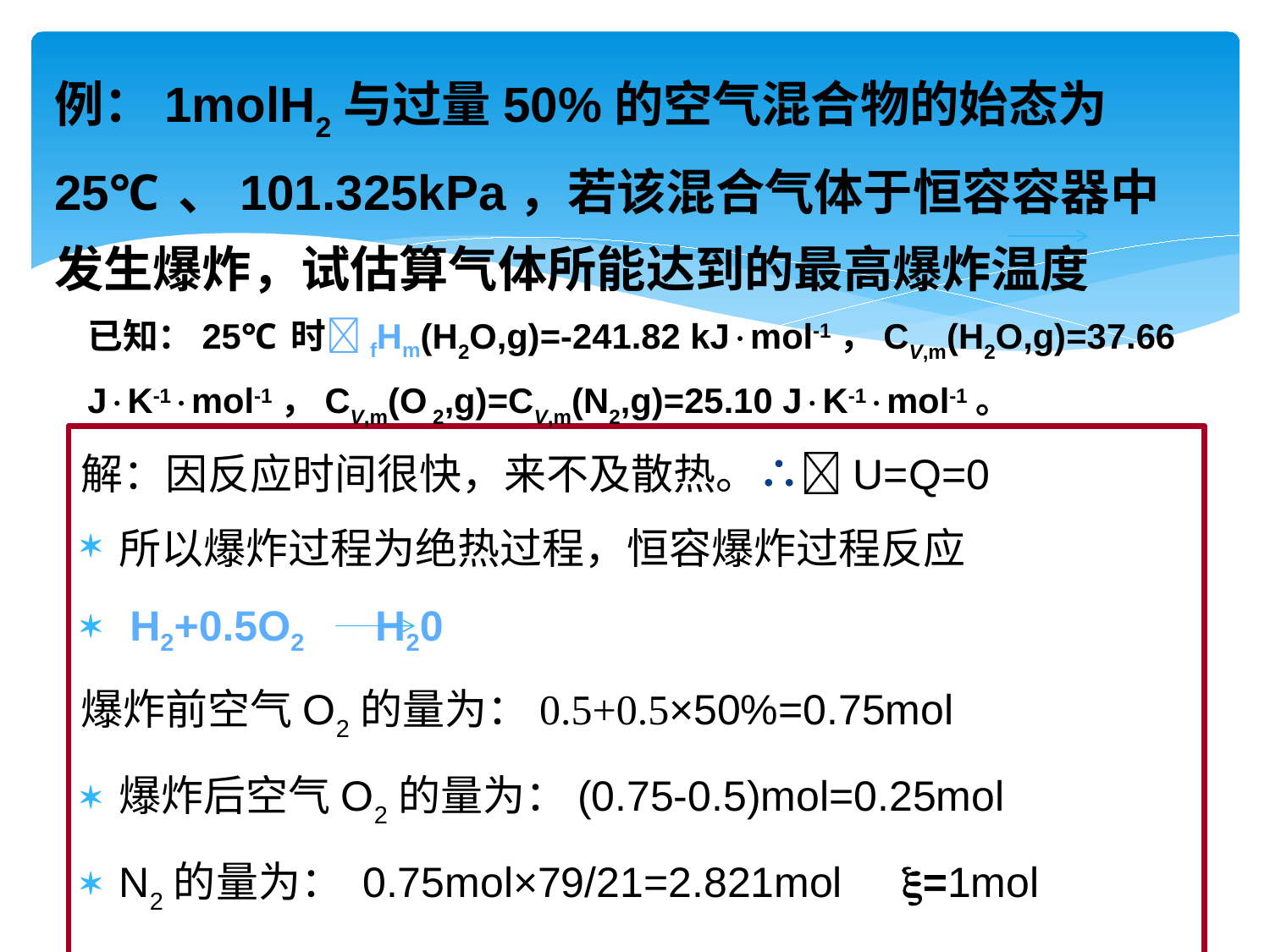

例：1molH2与过量50%的空气混合物的始态为25℃、101.325kPa，若该混合气体于恒容容器中发生爆炸，试估算气体所能达到的最高爆炸温度
已知：25℃时ΔfHm(H2O,g)=-241.82 kJ⋅mol-1，CV,m(H2O,g)=37.66 J⋅K-1⋅mol-1，CV,m(O 2,g)=CV,m(N2,g)=25.10 J⋅K-1⋅mol-1。
解：因反应时间很快，来不及散热。∴ΔU=Q=0
所以爆炸过程为绝热过程，恒容爆炸过程反应
 H2+0.5O2      H20
爆炸前空气O2的量为：0.5+0.5×50%=0.75mol
爆炸后空气O2的量为：(0.75-0.5)mol=0.25mol
N2的量为： 0.75mol×79/21=2.821mol     ξ=1mol